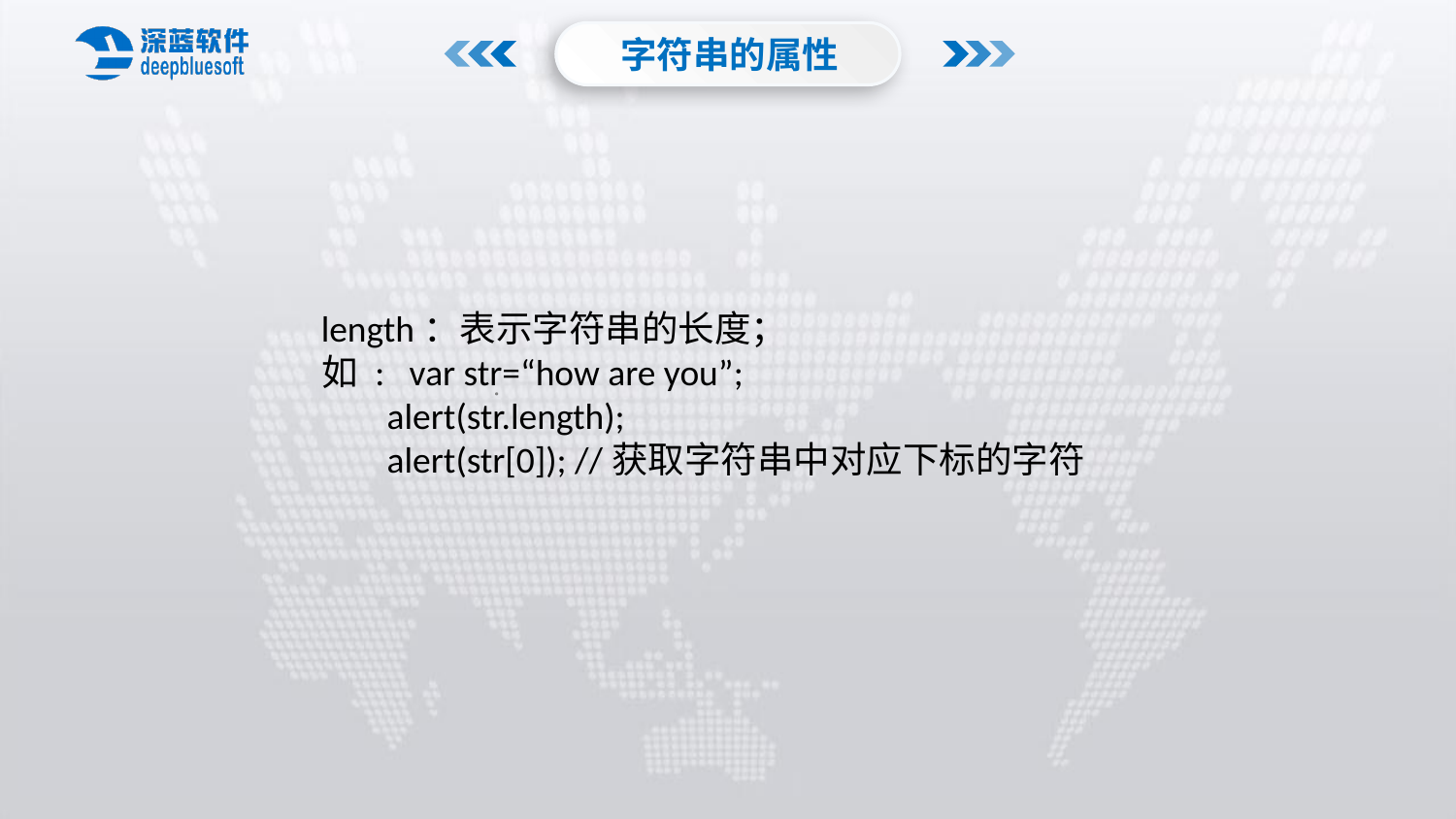

字符串的属性

       length：表示字符串的长度；
      如 :   var str=“how are you”;
               alert(str.length);
               alert(str[0]); //获取字符串中对应下标的字符